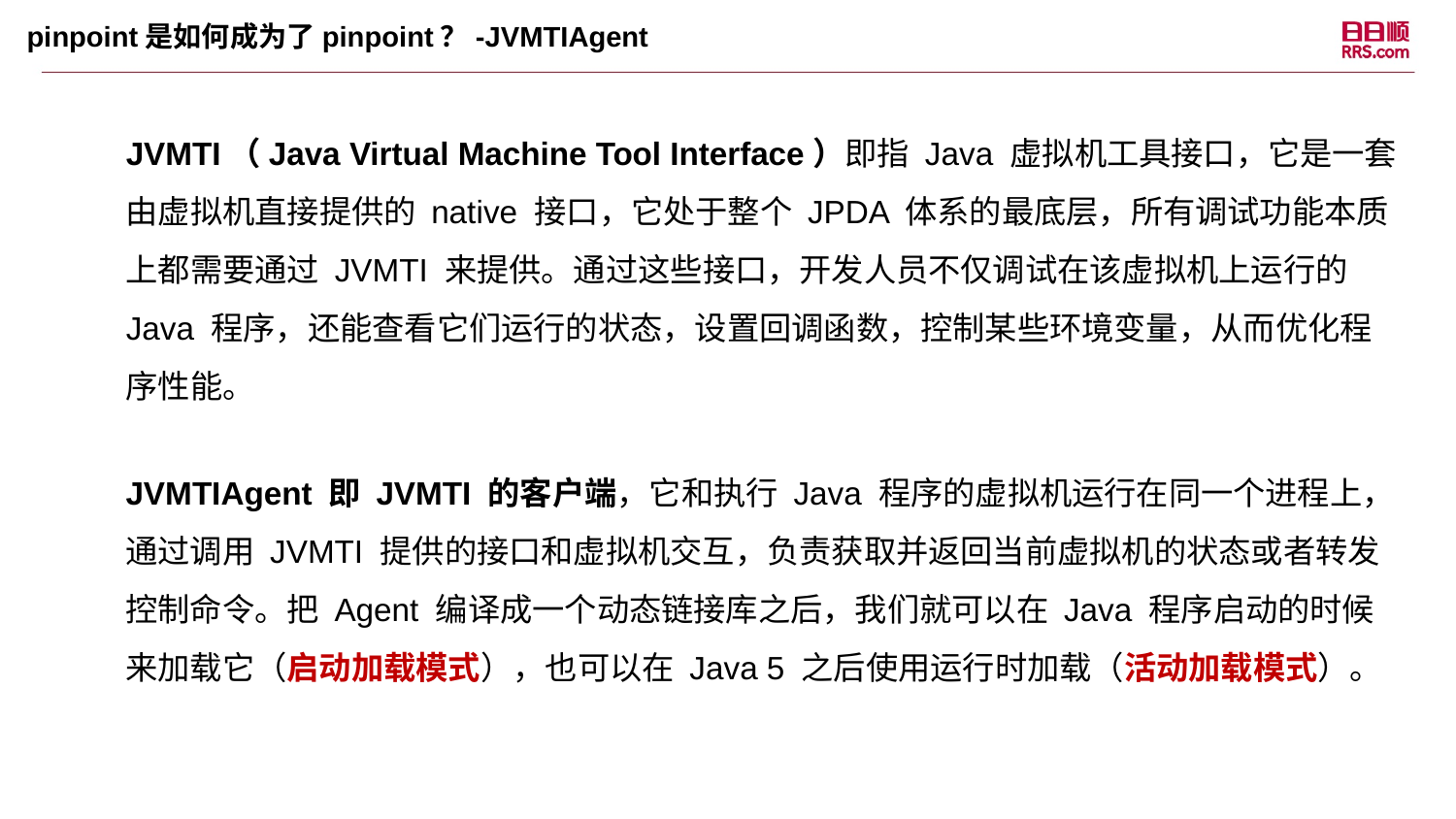

pinpoint是如何成为了pinpoint？-JVMTIAgent
JVMTI（Java Virtual Machine Tool Interface）即指 Java 虚拟机工具接口，它是一套由虚拟机直接提供的 native 接口，它处于整个 JPDA 体系的最底层，所有调试功能本质上都需要通过 JVMTI 来提供。通过这些接口，开发人员不仅调试在该虚拟机上运行的 Java 程序，还能查看它们运行的状态，设置回调函数，控制某些环境变量，从而优化程序性能。

JVMTIAgent 即 JVMTI 的客户端，它和执行 Java 程序的虚拟机运行在同一个进程上，通过调用 JVMTI 提供的接口和虚拟机交互，负责获取并返回当前虚拟机的状态或者转发控制命令。把 Agent 编译成一个动态链接库之后，我们就可以在 Java 程序启动的时候来加载它（启动加载模式），也可以在 Java 5 之后使用运行时加载（活动加载模式）。